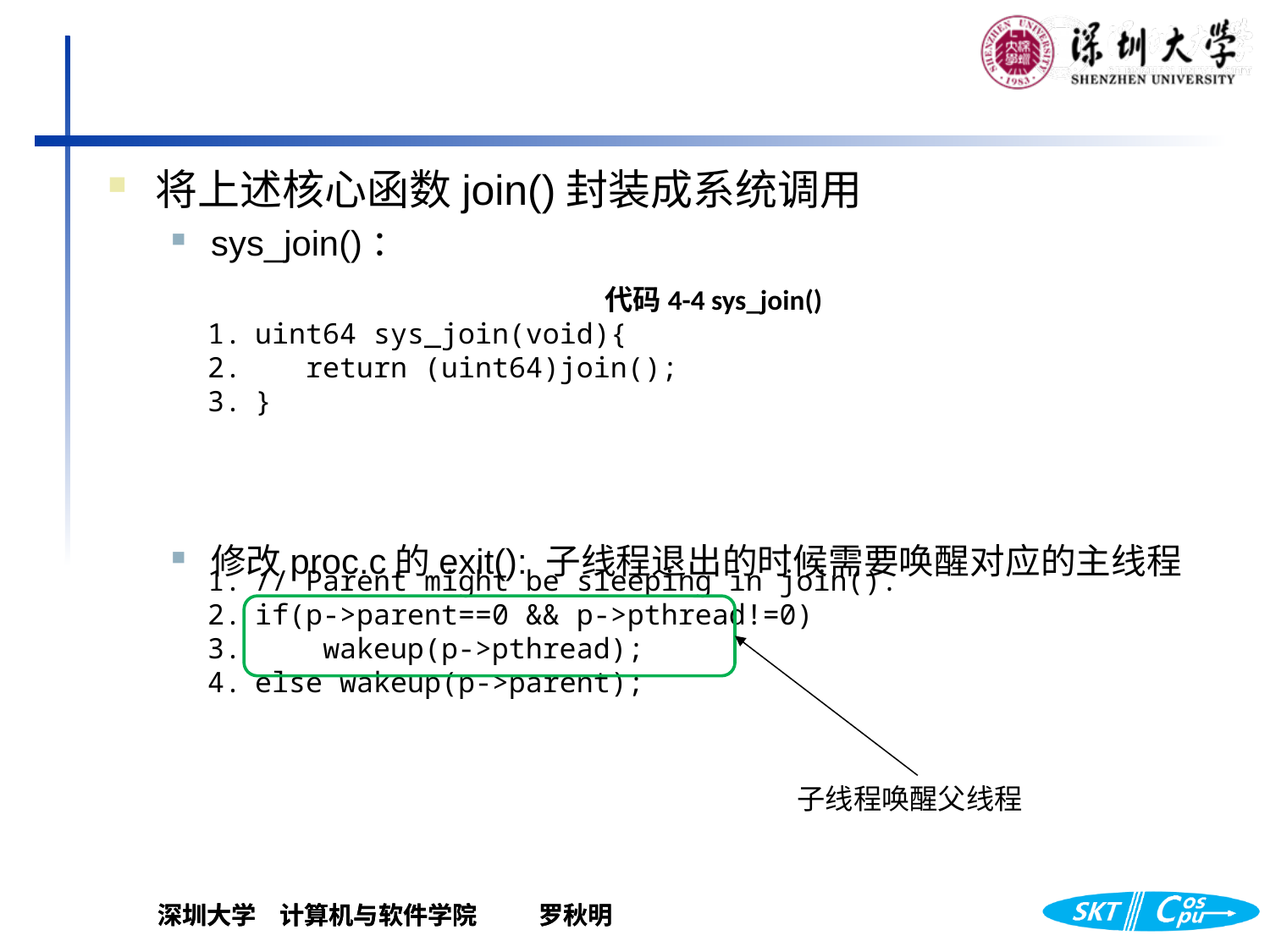

将上述核心函数join()封装成系统调用
sys_join()：

修改proc.c的exit(): 子线程退出的时候需要唤醒对应的主线程
代码4-4 sys_join()
uint64 sys_join(void){
   return (uint64)join();
}

// Parent might be sleeping in join().
if(p->parent==0 && p->pthread!=0)
    wakeup(p->pthread);
else wakeup(p->parent);

子线程唤醒父线程